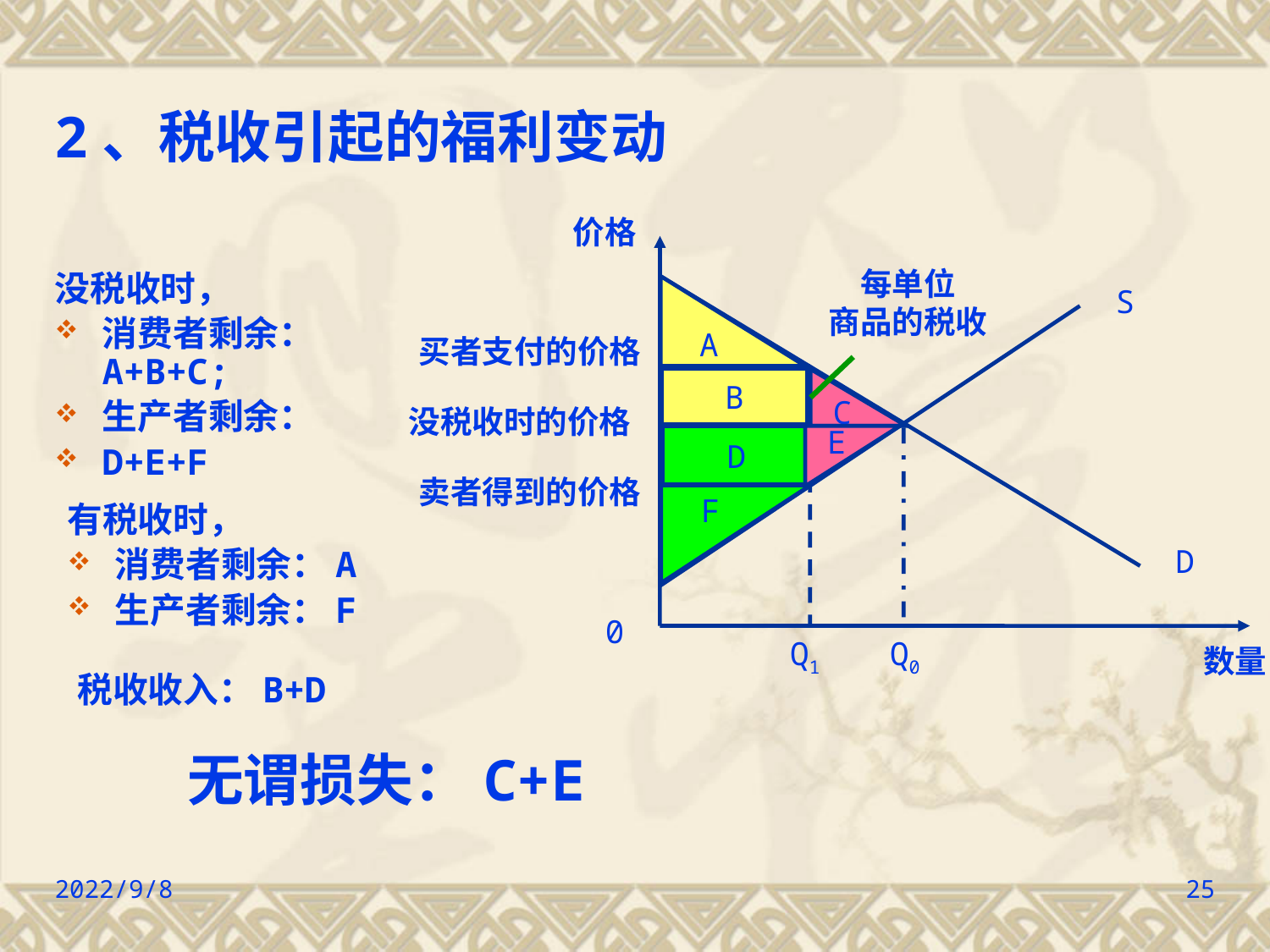

# 2、税收引起的福利变动
价格

每单位
商品的税收
没税收时，
消费者剩余：A+B+C;
生产者剩余：
D+E+F

S
A

买者支付的价格

B
C

没税收时的价格

D
E

卖者得到的价格
F

有税收时，
消费者剩余：A
生产者剩余：F
D
0

Q1
Q0
数量
税收收入：B+D
无谓损失：C+E
2022/9/8
25